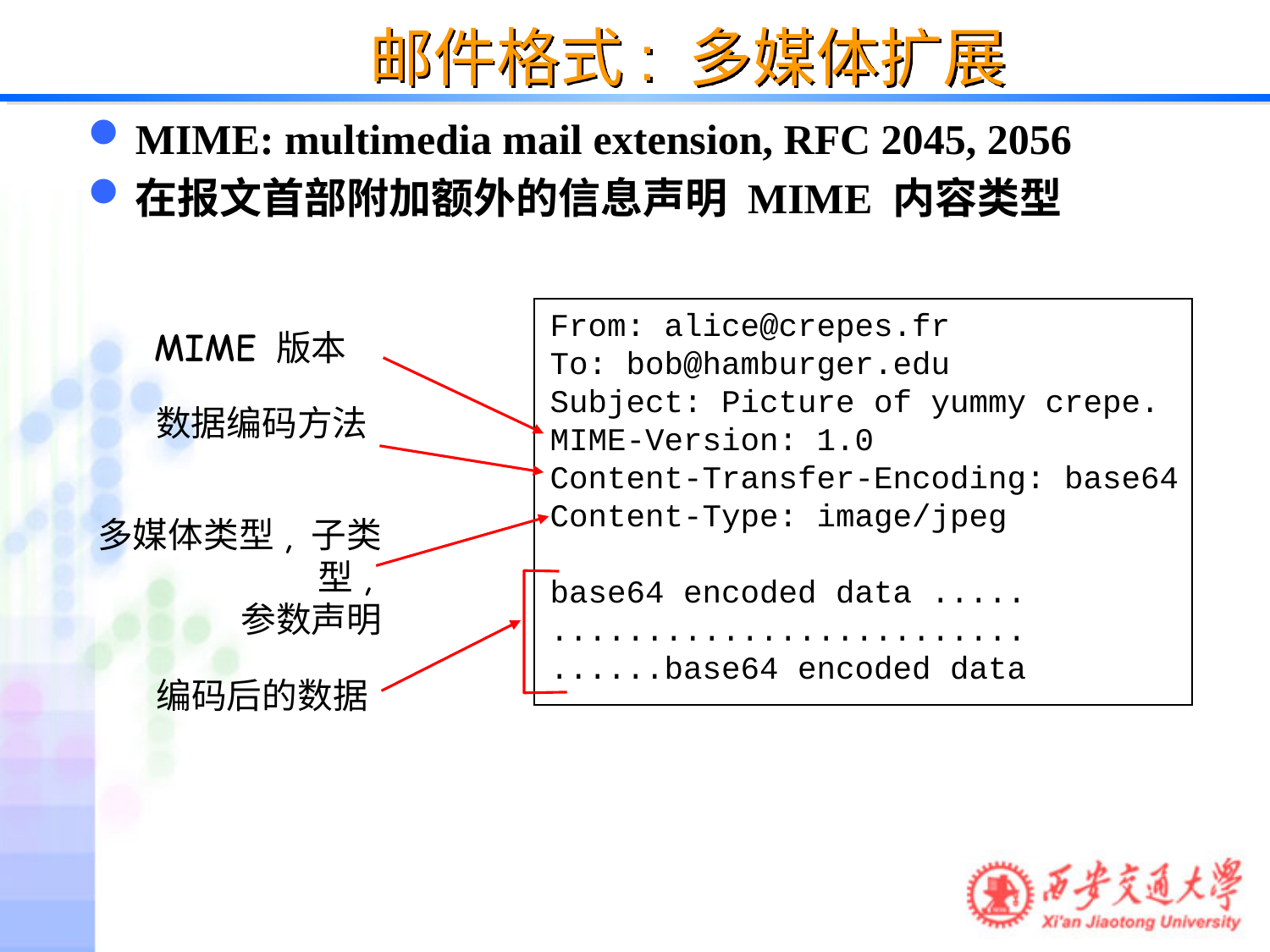

# 邮件格式: 多媒体扩展
MIME: multimedia mail extension, RFC 2045, 2056
在报文首部附加额外的信息声明 MIME 内容类型

From: alice@crepes.fr
To: bob@hamburger.edu
Subject: Picture of yummy crepe.
MIME-Version: 1.0
Content-Transfer-Encoding: base64
Content-Type: image/jpeg

base64 encoded data .....
.........................
......base64 encoded data

MIME 版本

数据编码方法

多媒体类型, 子类型,
参数声明

编码后的数据